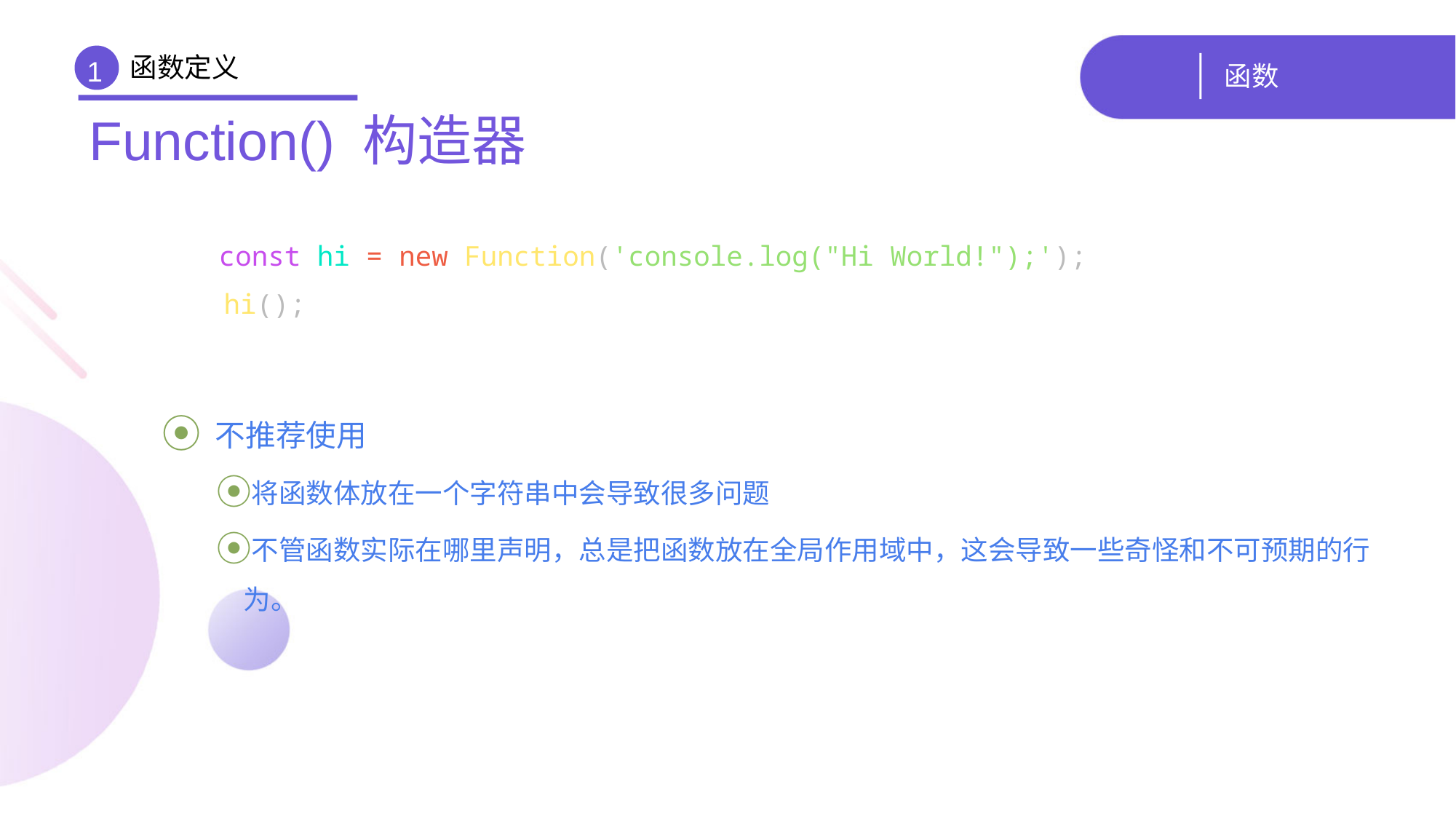

函数定义
# 函数
1
Function() 构造器
const hi = new Function('console.log("Hi World!");');
hi();
 不推荐使用
将函数体放在一个字符串中会导致很多问题
不管函数实际在哪里声明，总是把函数放在全局作用域中，这会导致一些奇怪和不可预期的行为。